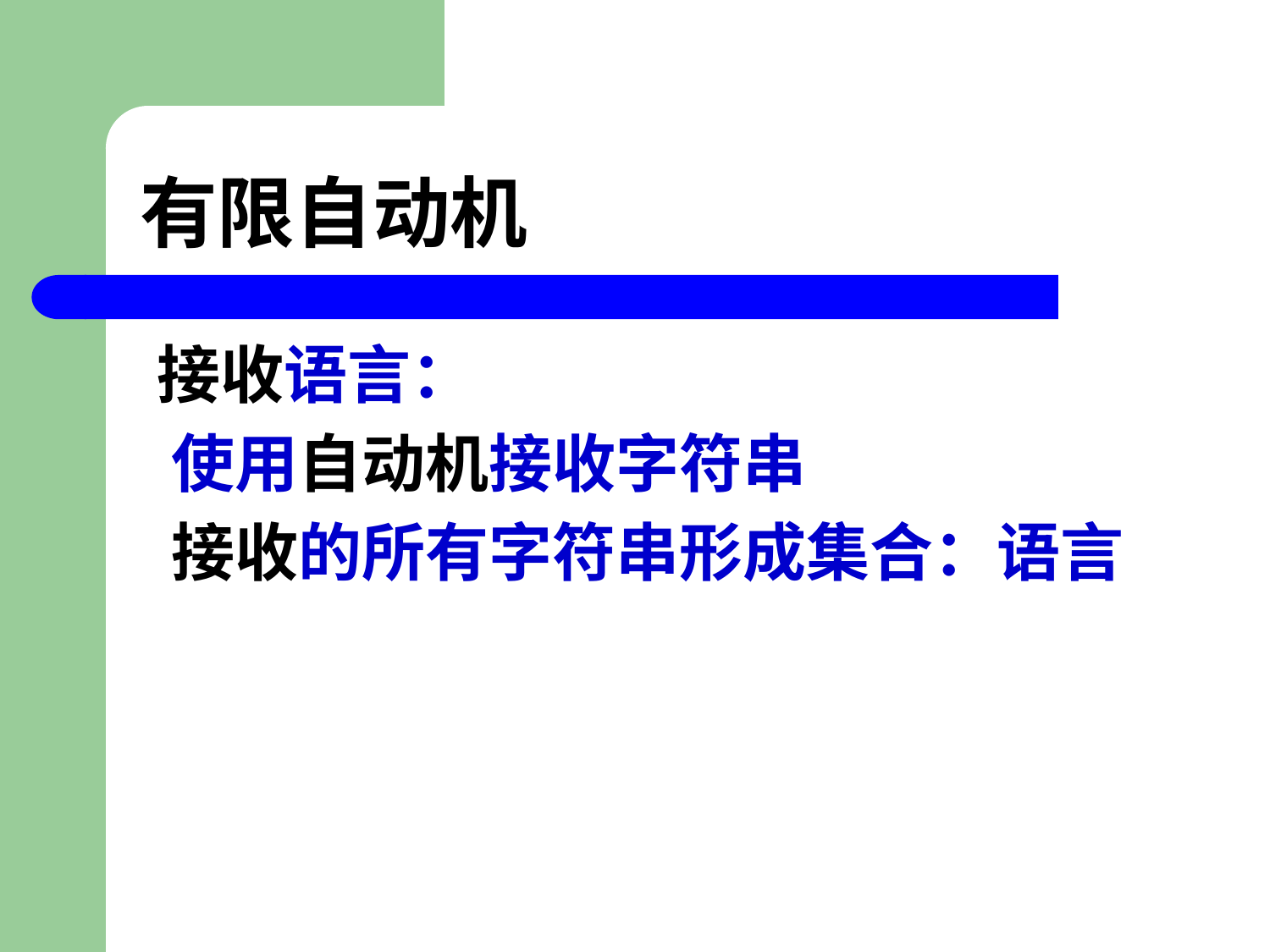

# 有限自动机
 接收语言：
  使用自动机接收字符串
  接收的所有字符串形成集合：语言